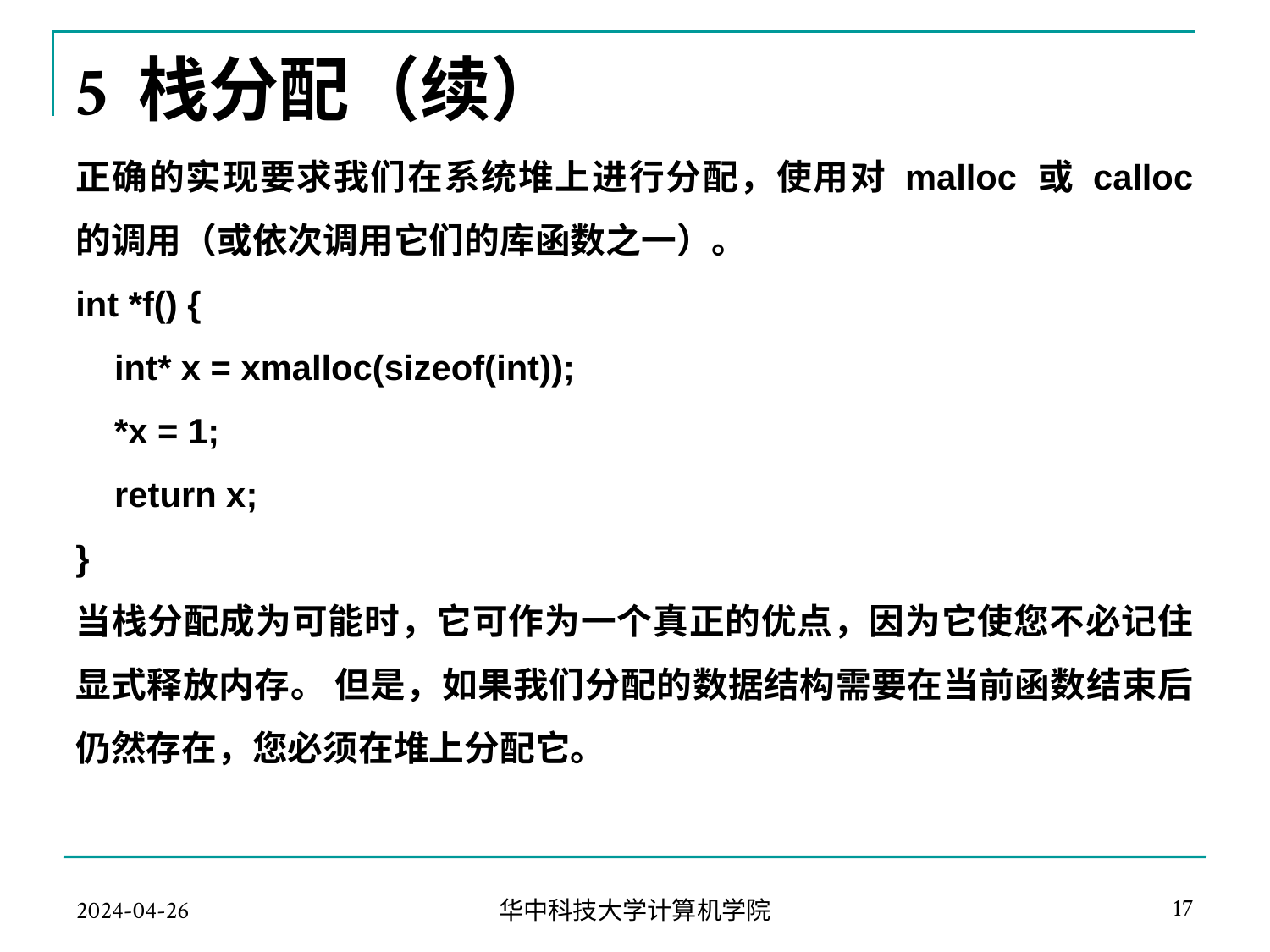

# 5 栈分配（续）
正确的实现要求我们在系统堆上进行分配，使用对 malloc 或 calloc 的调用（或依次调用它们的库函数之一）。
int *f() {
    int* x = xmalloc(sizeof(int));
    *x = 1;
    return x;
}
当栈分配成为可能时，它可作为一个真正的优点，因为它使您不必记住显式释放内存。 但是，如果我们分配的数据结构需要在当前函数结束后仍然存在，您必须在堆上分配它。
2024-04-26
17
华中科技大学计算机学院